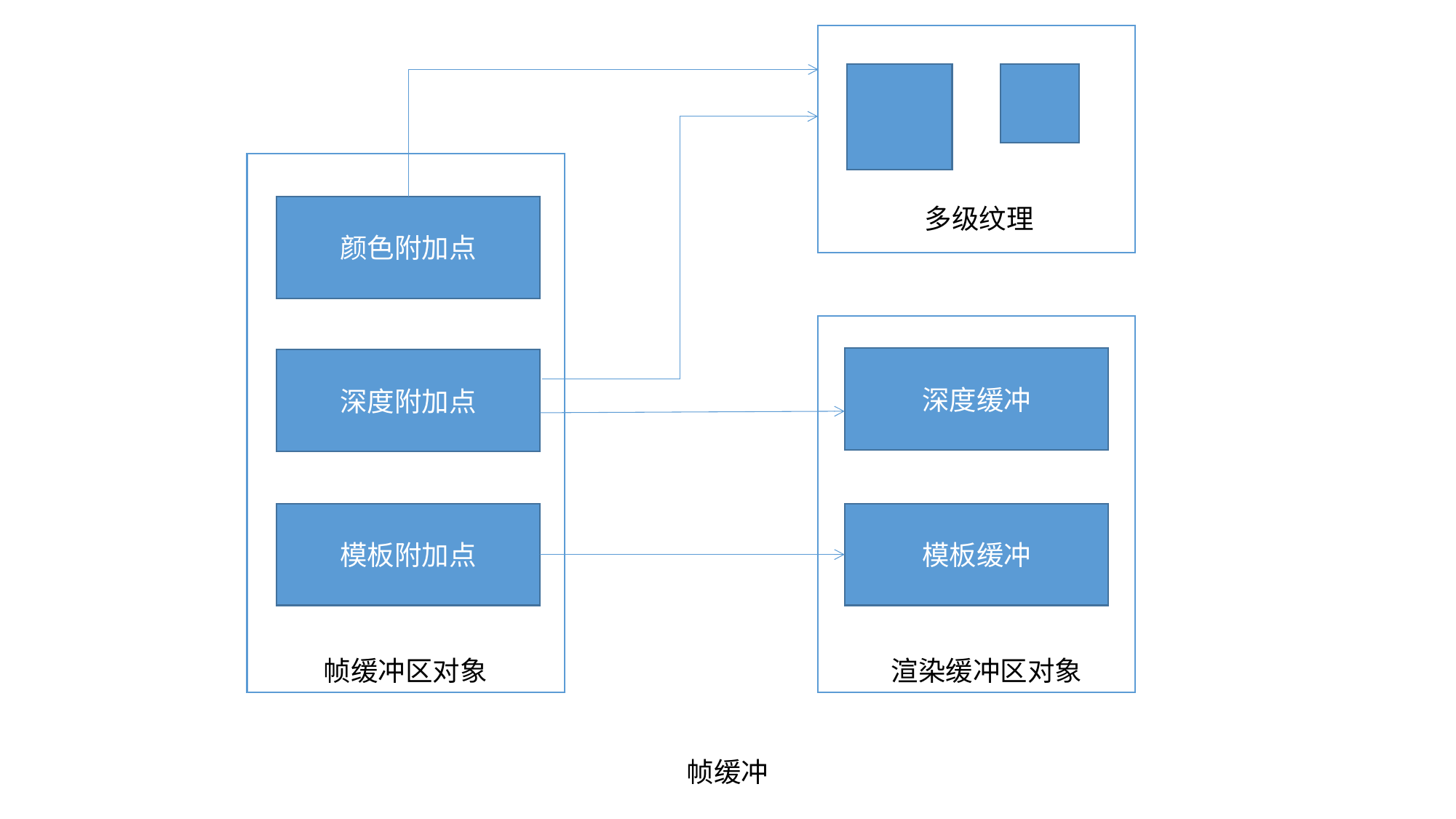

颜色附加点
多级纹理

深度缓冲
深度附加点
模板附加点
模板缓冲
帧缓冲区对象
渲染缓冲区对象
帧缓冲